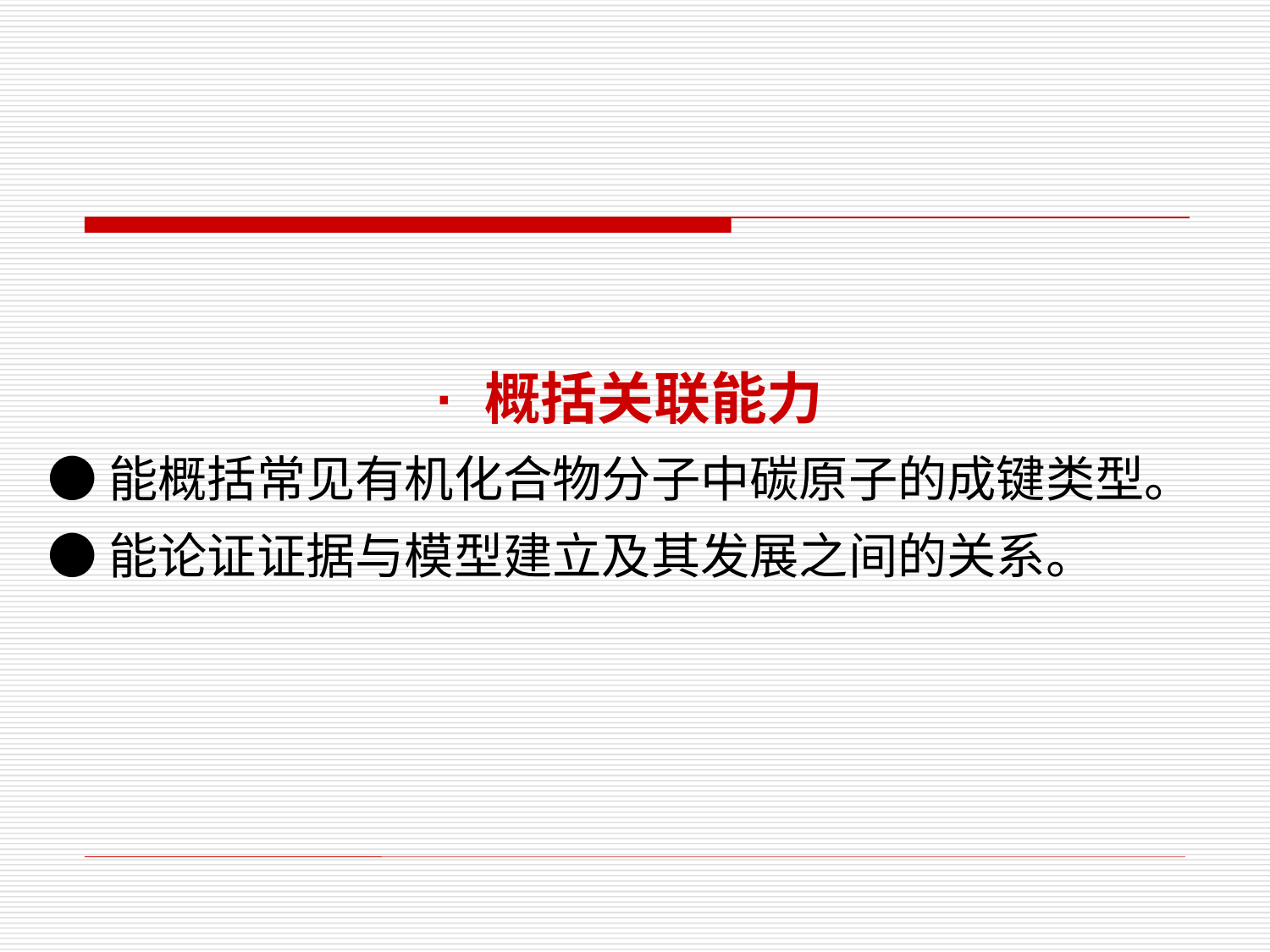

· 概括关联能力
●能概括常见有机化合物分子中碳原子的成键类型。
●能论证证据与模型建立及其发展之间的关系。